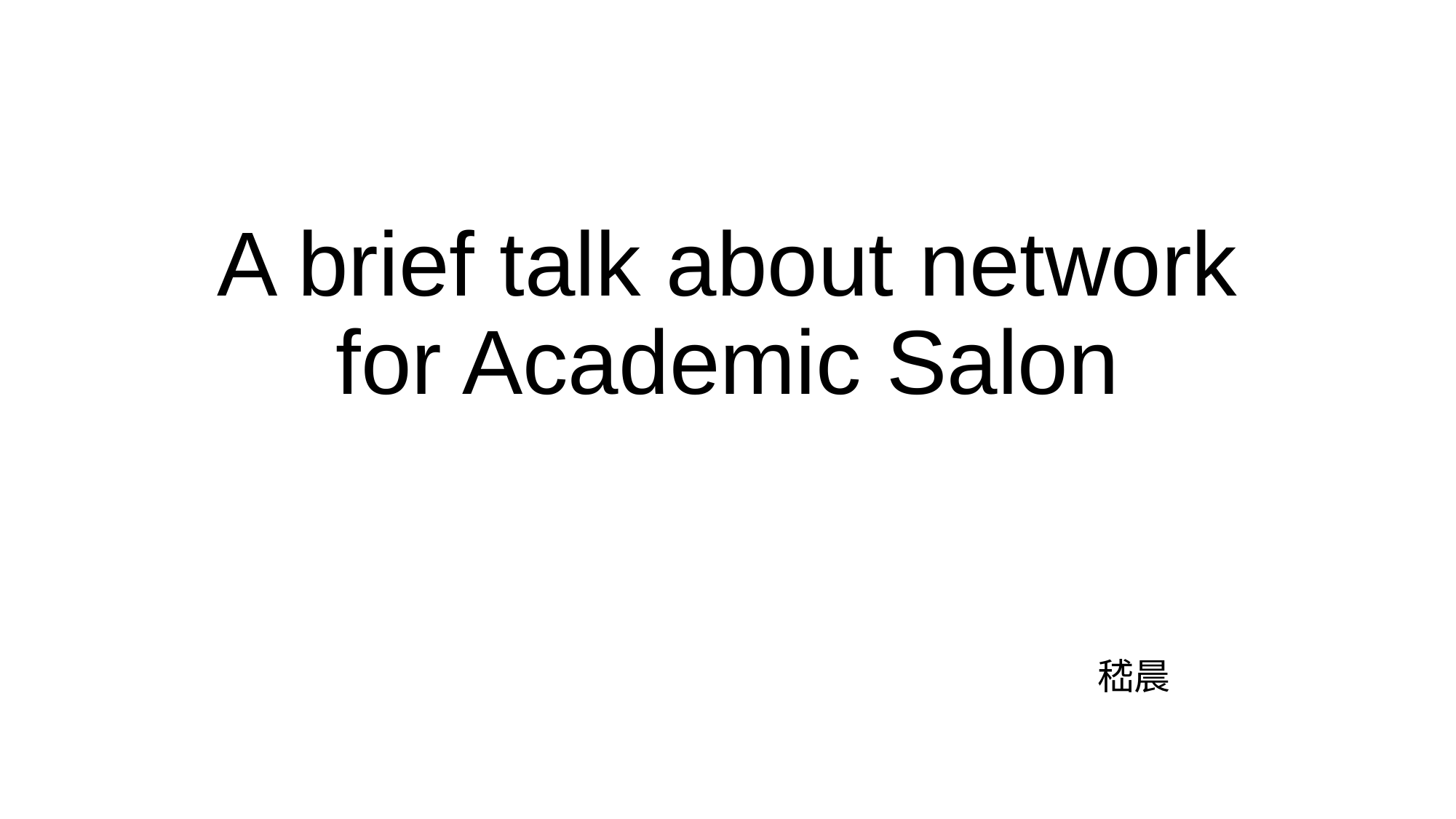

# A brief talk about network for Academic Salon
嵇晨